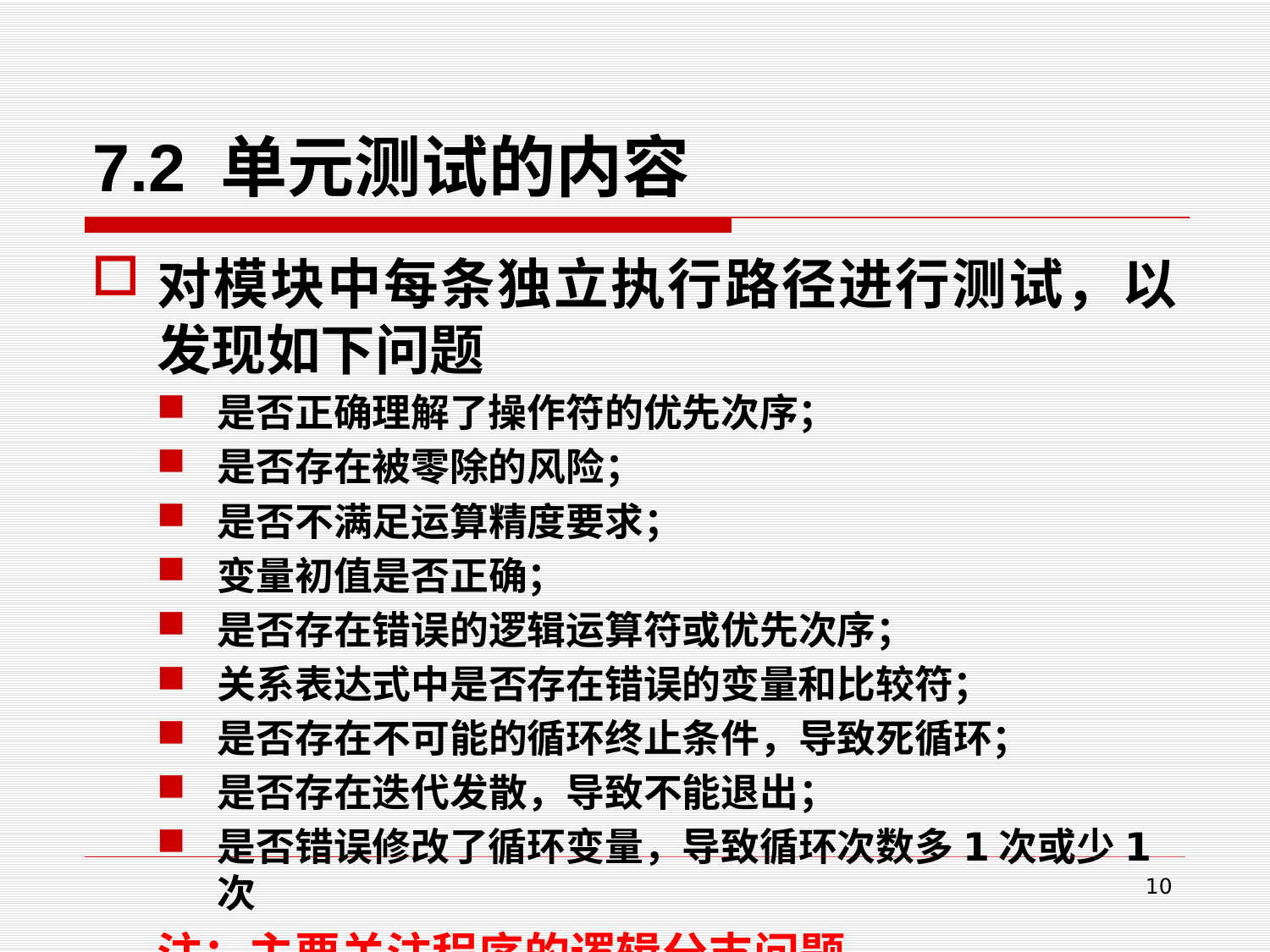

# 7.2 单元测试的内容
对模块中每条独立执行路径进行测试，以发现如下问题
是否正确理解了操作符的优先次序；
是否存在被零除的风险；
是否不满足运算精度要求；
变量初值是否正确；
是否存在错误的逻辑运算符或优先次序；
关系表达式中是否存在错误的变量和比较符；
是否存在不可能的循环终止条件，导致死循环；
是否存在迭代发散，导致不能退出；
是否错误修改了循环变量，导致循环次数多1次或少1次
注：主要关注程序的逻辑分支问题。

10